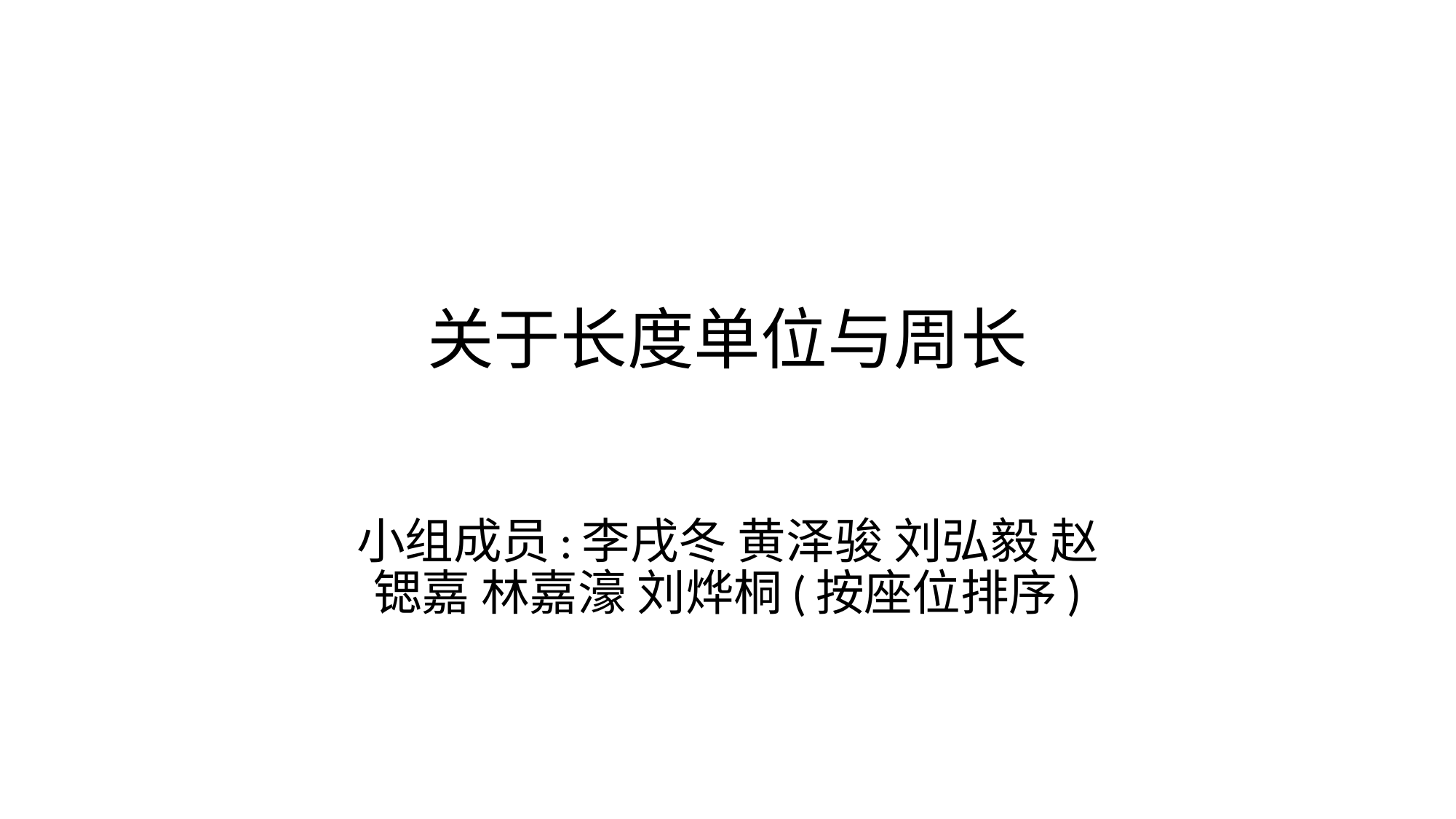

# 关于长度单位与周长

小组成员:李戌冬 黄泽骏 刘弘毅 赵锶嘉 林嘉濠 刘烨桐(按座位排序)